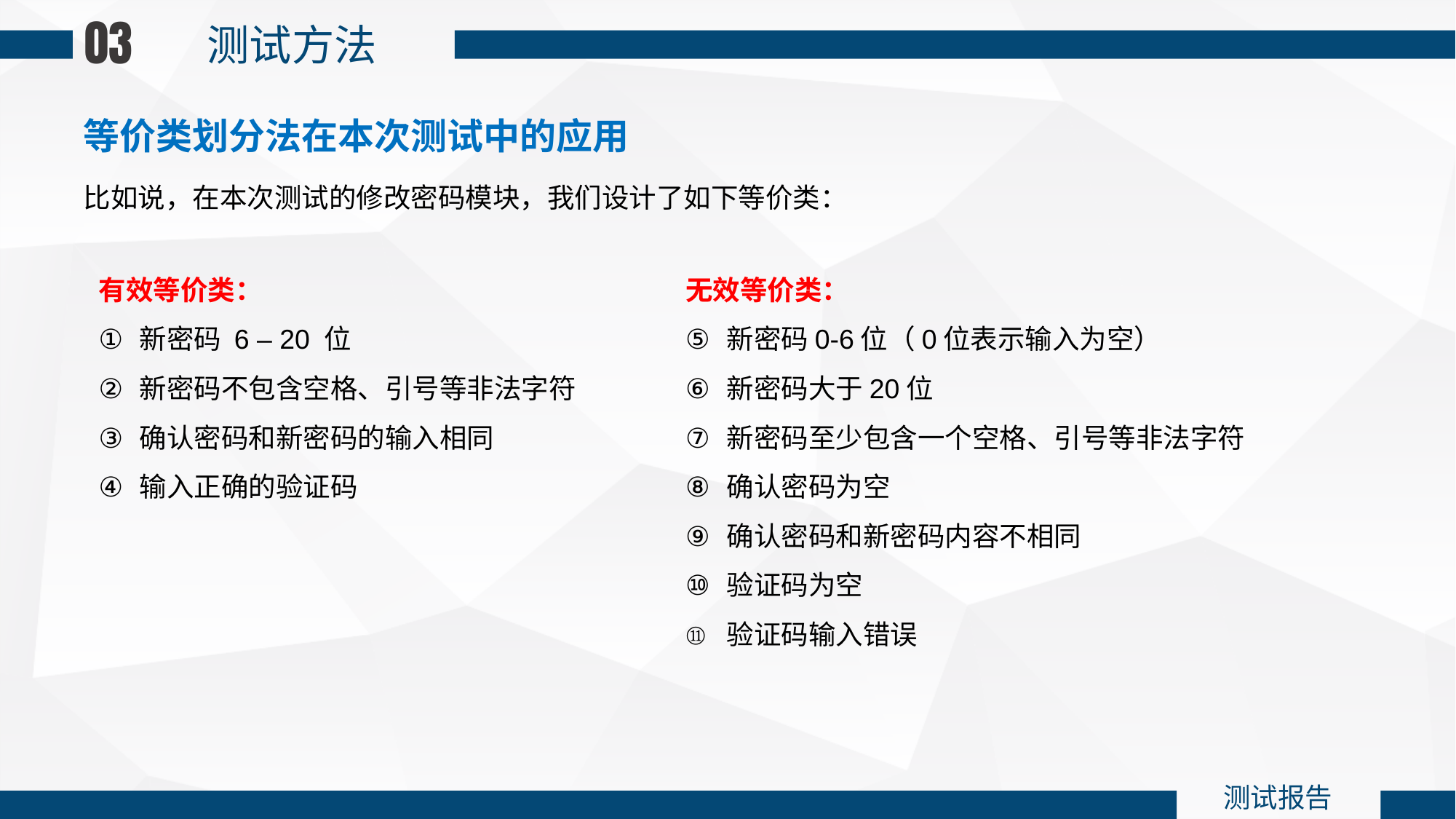

03
测试方法

等价类划分法在本次测试中的应用
比如说，在本次测试的修改密码模块，我们设计了如下等价类：
有效等价类：
新密码 6 – 20 位
新密码不包含空格、引号等非法字符
确认密码和新密码的输入相同
输入正确的验证码

无效等价类：
新密码0-6位（0位表示输入为空）
新密码大于20位
新密码至少包含一个空格、引号等非法字符
确认密码为空
确认密码和新密码内容不相同
验证码为空
验证码输入错误

测试报告